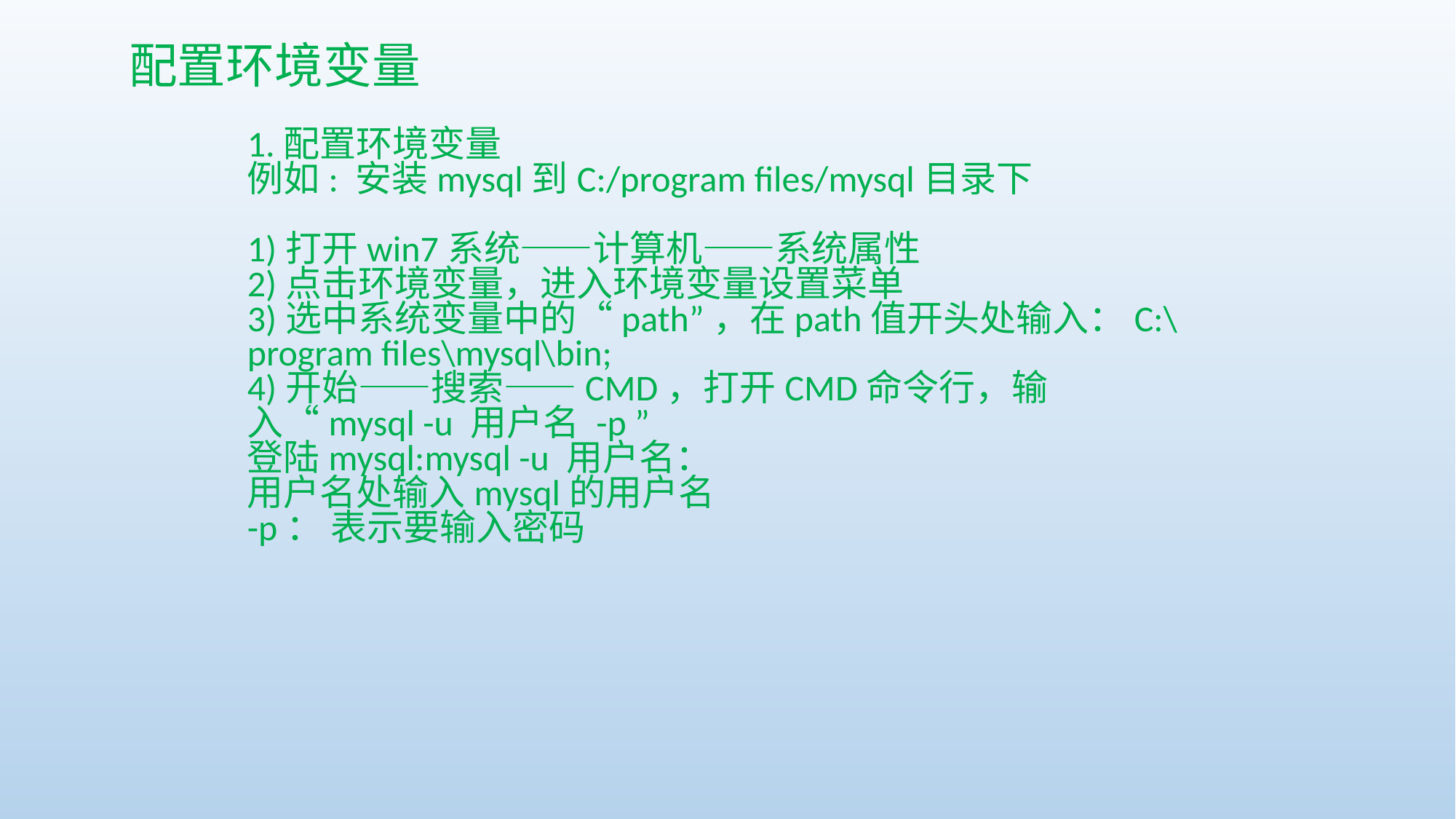

配置环境变量
1.配置环境变量
例如: 安装mysql到C:/program files/mysql目录下

1)打开win7系统——计算机——系统属性
2)点击环境变量，进入环境变量设置菜单
3)选中系统变量中的“path”，在path值开头处输入：C:\program files\mysql\bin;
4)开始——搜索——CMD，打开CMD命令行，输入“mysql -u 用户名 -p ”
登陆mysql:mysql -u 用户名：
用户名处输入mysql的用户名
-p： 表示要输入密码